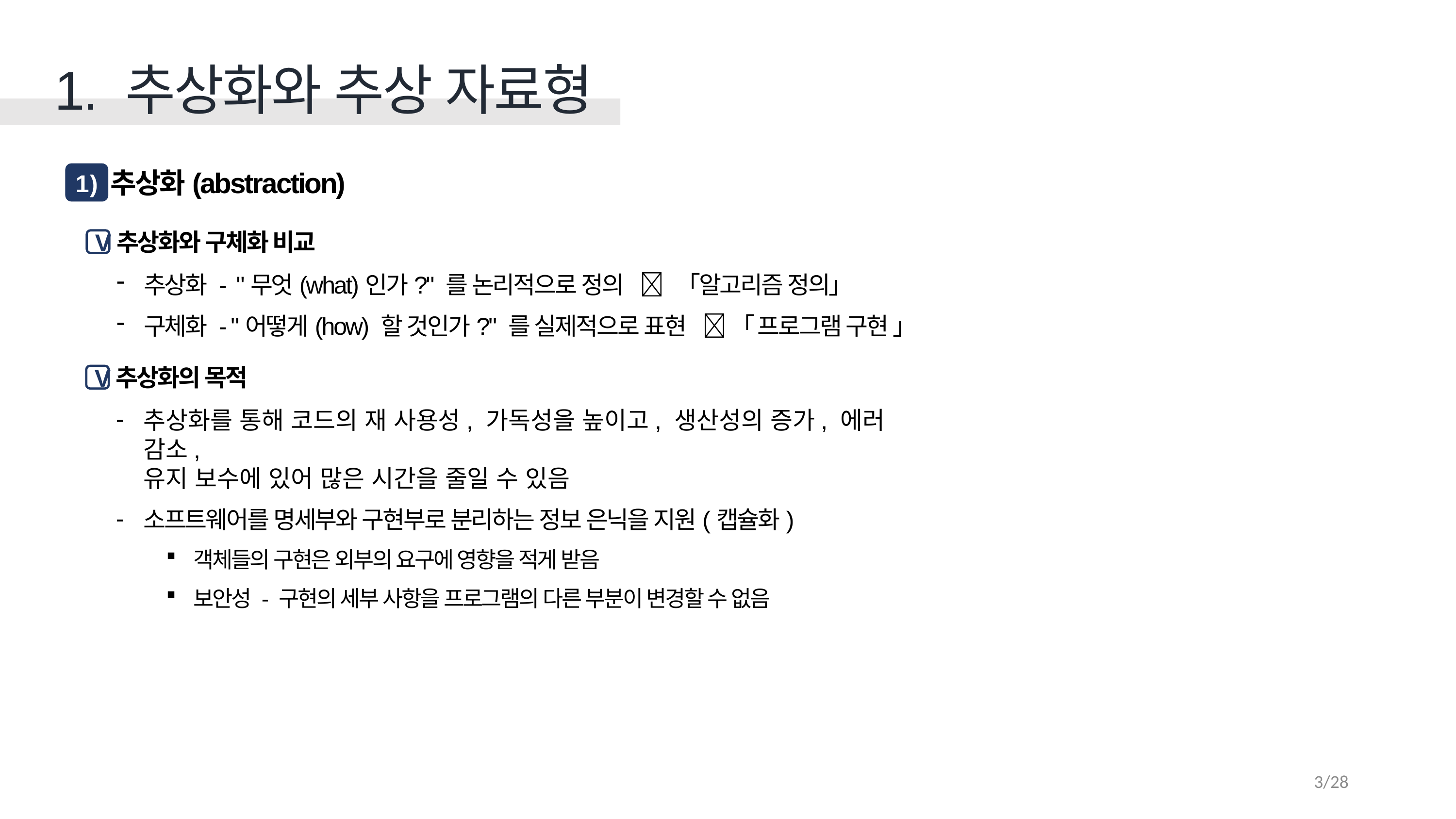

1. 추상화와 추상 자료형

추상화(abstraction)
1 )
추상화와 구체화 비교
V
추상화 -  "무엇(what)인가?" 를 논리적으로 정의   ⇒   「알고리즘 정의」

구체화 - "어떻게(how) 할 것인가?" 를 실제적으로 표현   ⇒ 「 프로그램 구현 」
추상화의 목적
V
추상화를 통해 코드의 재 사용성, 가독성을 높이고, 생산성의 증가, 에러 감소,
유지 보수에 있어 많은 시간을 줄일 수 있음

소프트웨어를 명세부와 구현부로 분리하는 정보 은닉을 지원(캡슐화)

객체들의 구현은 외부의 요구에 영향을 적게 받음

보안성 - 구현의 세부 사항을 프로그램의 다른 부분이 변경할 수 없음

3/28